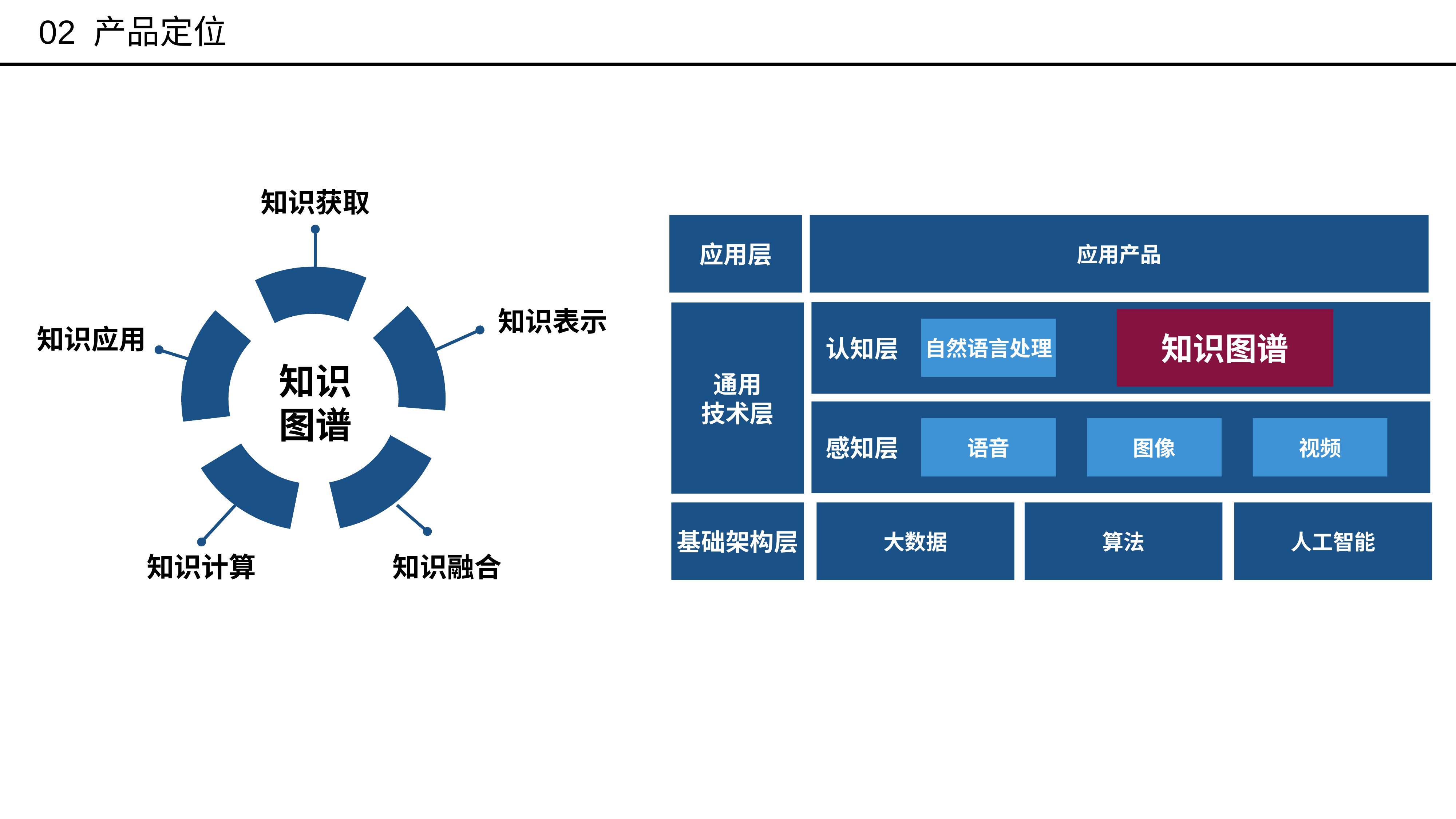

02 产品定位

知识获取
应用层
通用
技术层
基础架构层
应用产品
 认知层
知识图谱
自然语言处理
 感知层
语音
图像
视频
大数据
算法
人工智能

知识
图谱

知识表示
知识应用

知识计算
知识融合